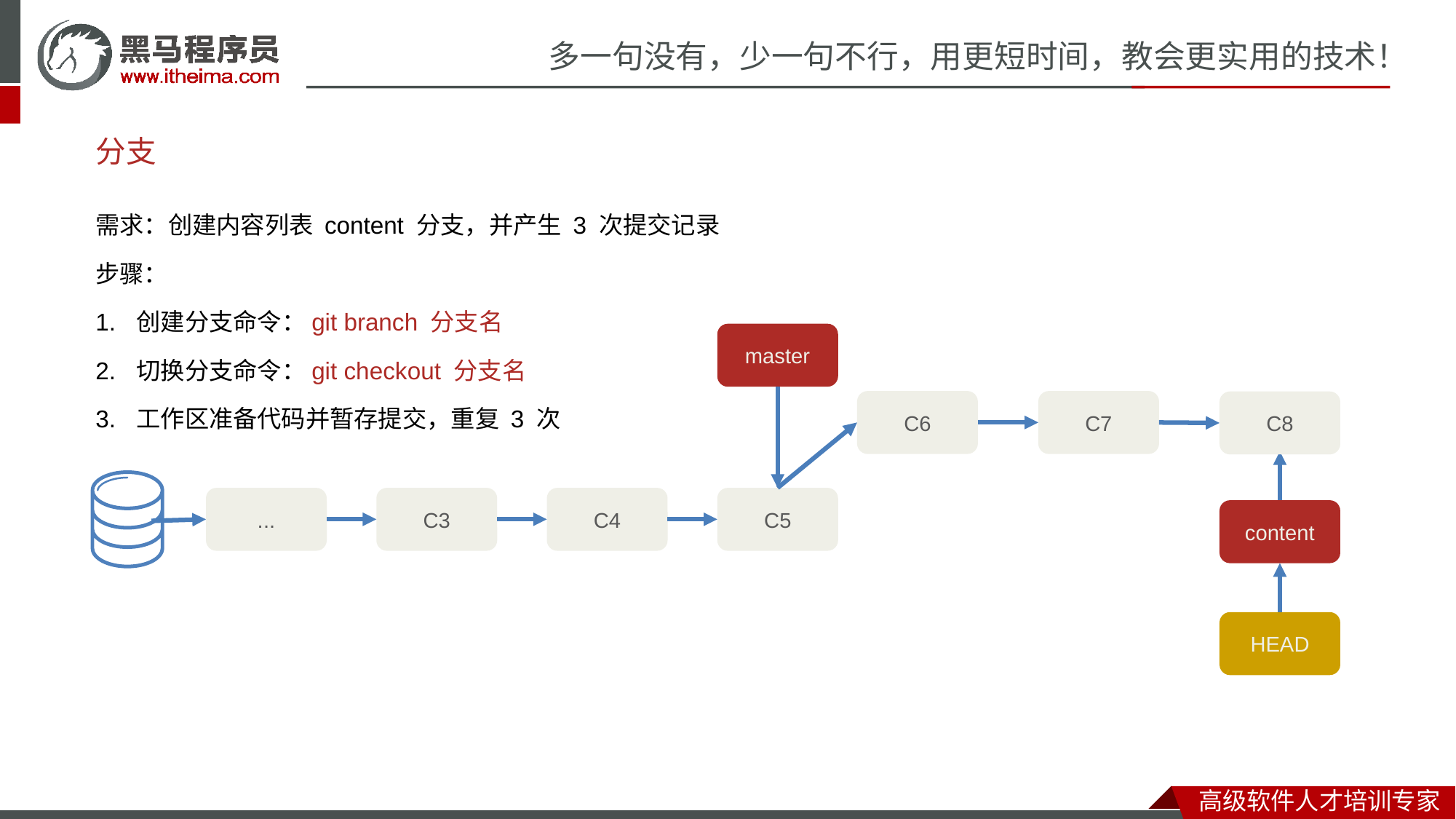

# 分支
需求：创建内容列表 content 分支，并产生 3 次提交记录
步骤：
创建分支命令：git branch 分支名
切换分支命令：git checkout 分支名
工作区准备代码并暂存提交，重复 3 次
master
C7
C6
C8

C4
C5
C3
...
content
HEAD